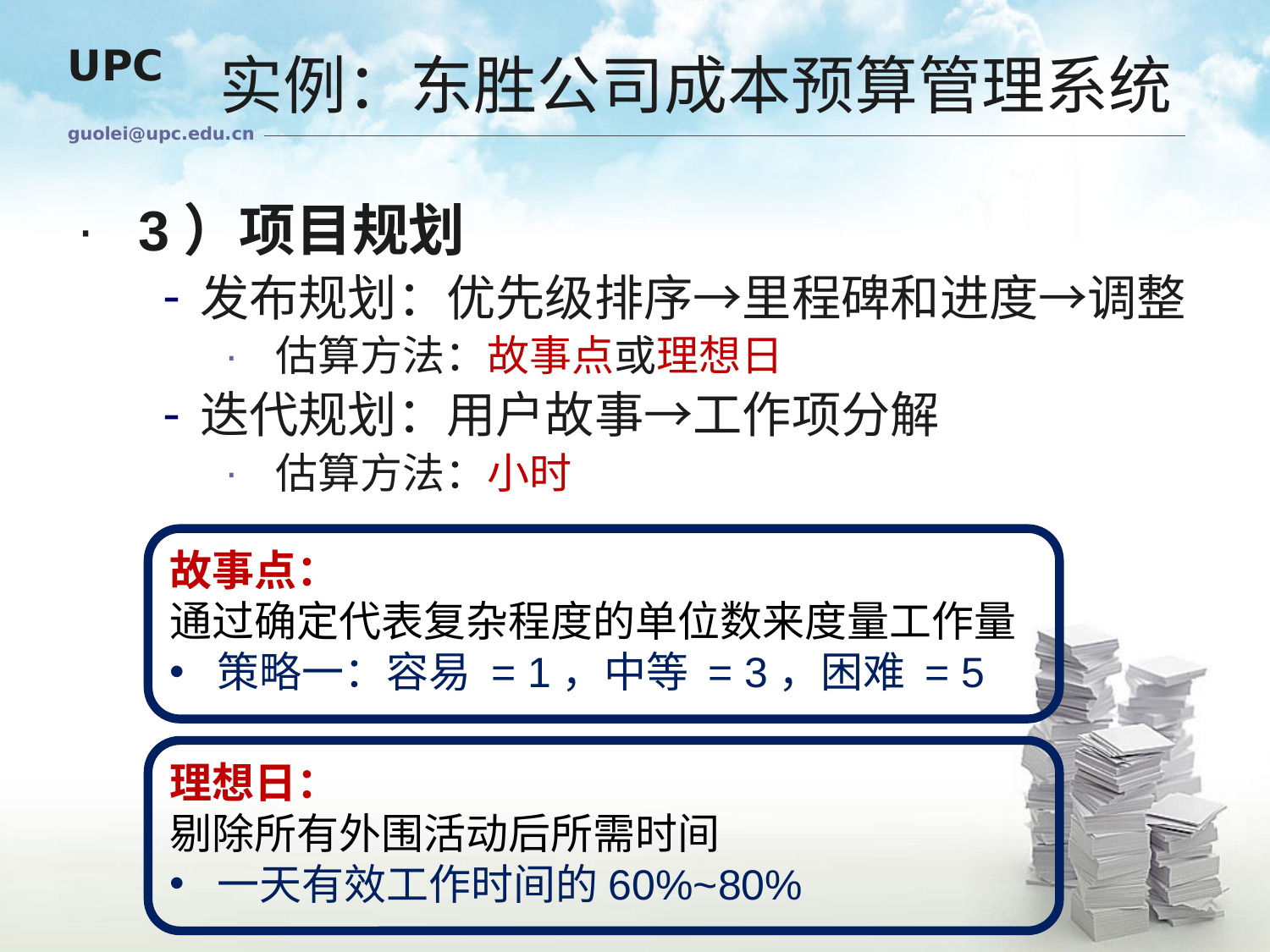

# 实例：东胜公司成本预算管理系统
guolei@upc.edu.cn
3）项目规划
发布规划：优先级排序→里程碑和进度→调整
估算方法：故事点或理想日
迭代规划：用户故事→工作项分解
估算方法：小时
故事点：
通过确定代表复杂程度的单位数来度量工作量
策略一：容易 = 1，中等 = 3，困难 = 5
理想日：
剔除所有外围活动后所需时间
一天有效工作时间的60%~80%